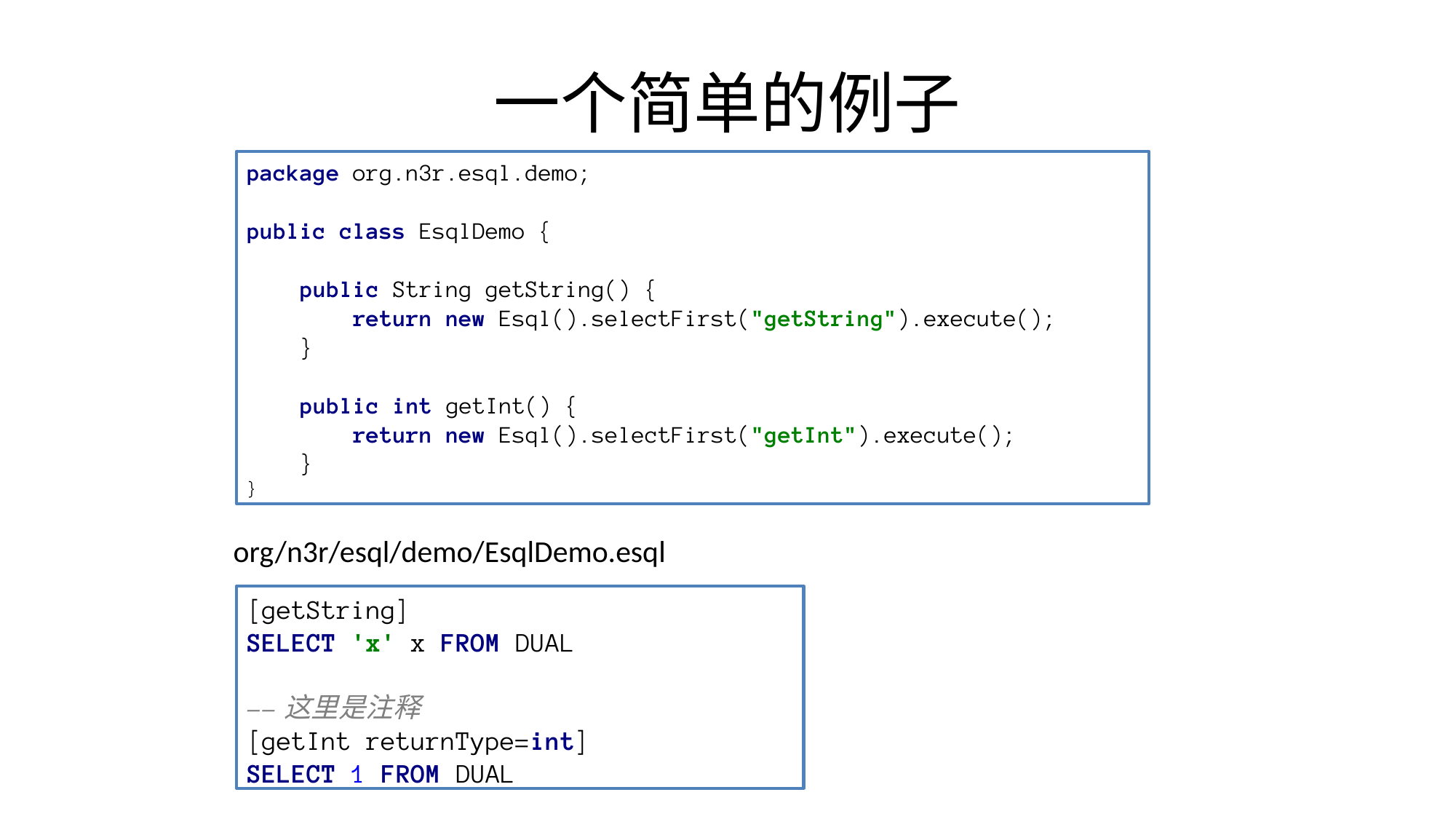

# 一个简单的例子
package org.n3r.esql.demo;

public class EsqlDemo {

    public String getString() {
        return new Esql().selectFirst("getString").execute();
    }

    public int getInt() {
        return new Esql().selectFirst("getInt").execute();
    }
}
org/n3r/esql/demo/EsqlDemo.esql
[getString]
SELECT 'x' x FROM DUAL

--这里是注释
[getInt returnType=int]
SELECT 1 FROM DUAL